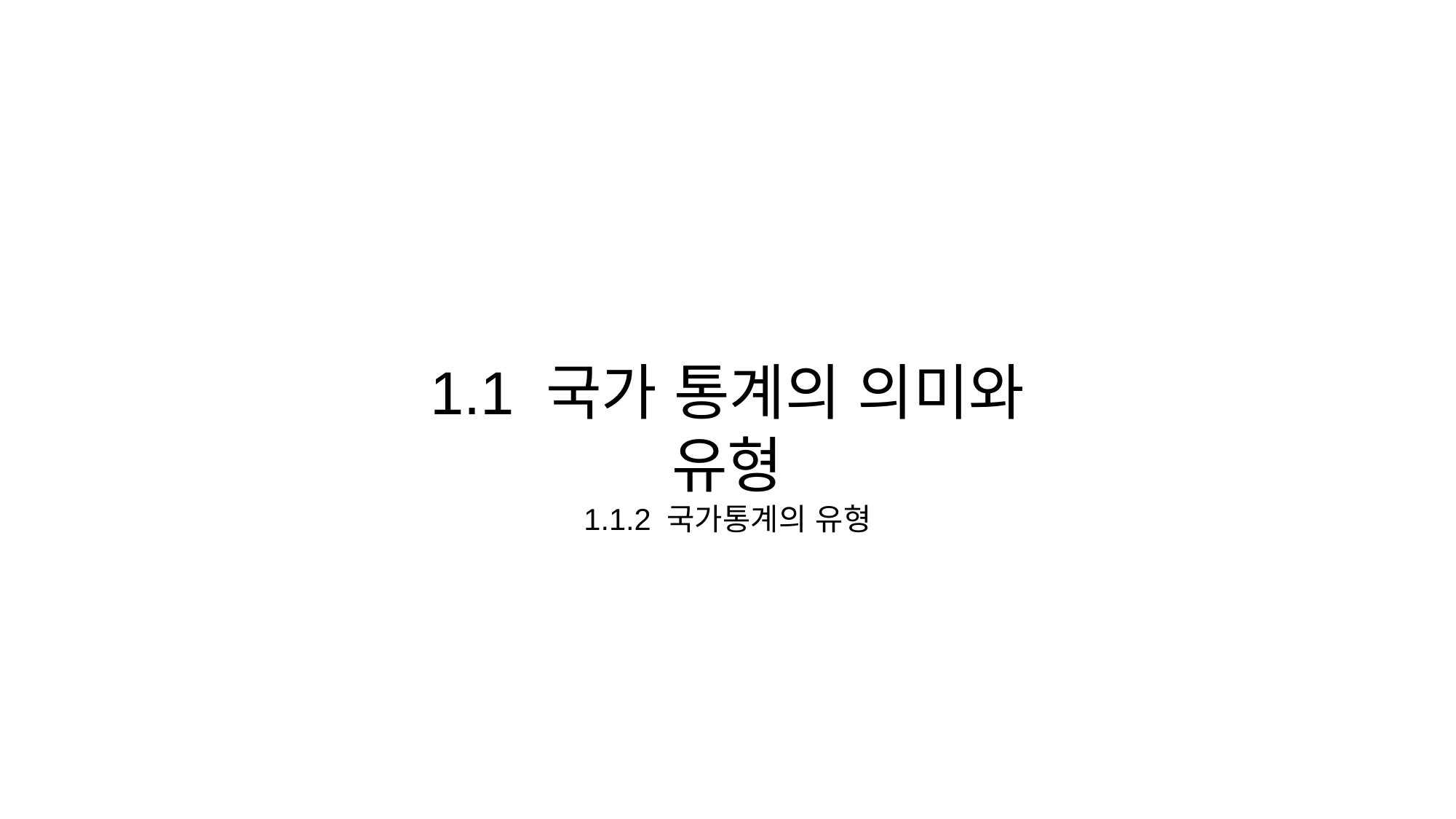

1.1 국가 통계의 의미와 유형
1.1.2 국가통계의 유형